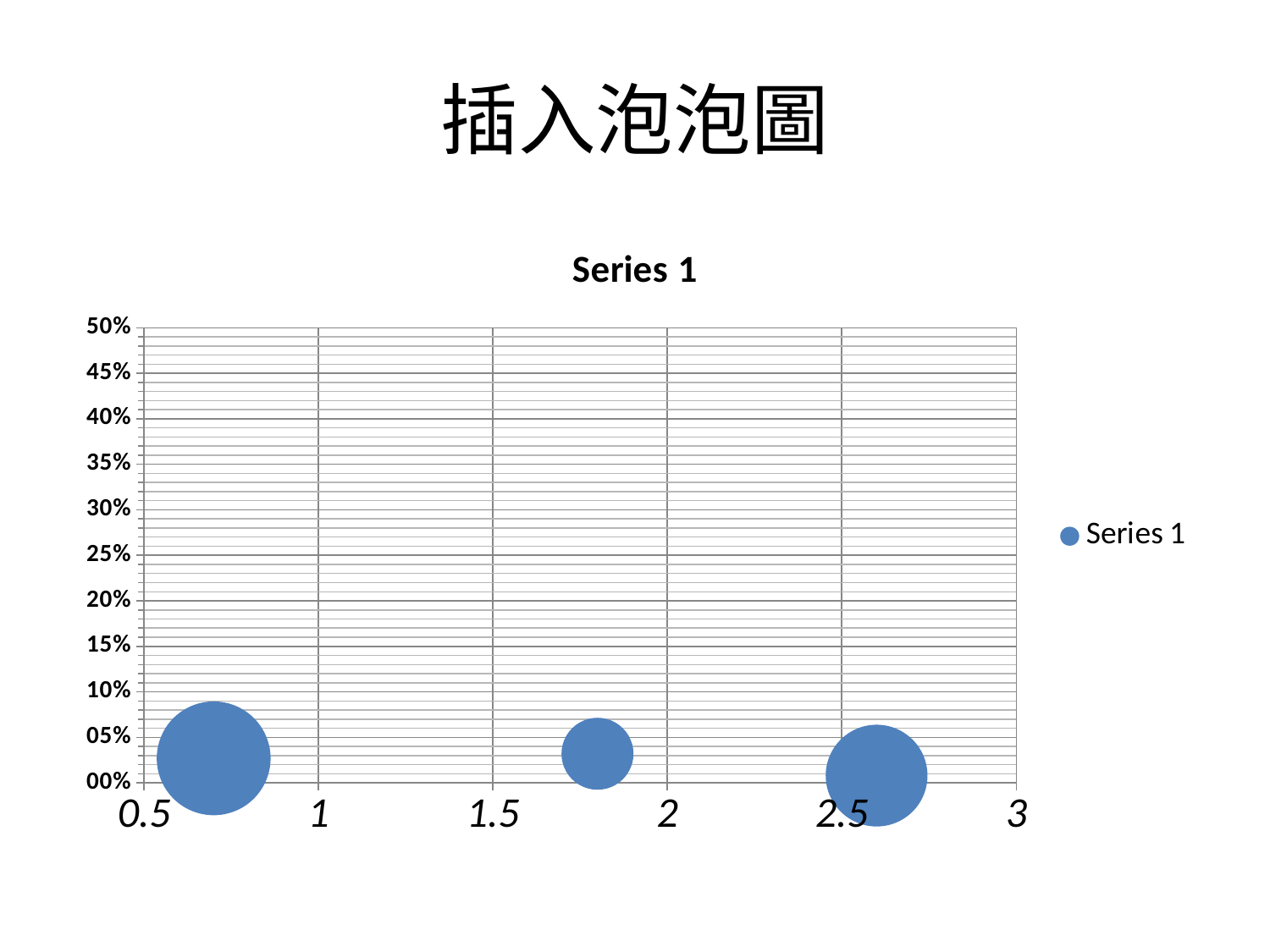

# 插入泡泡圖

### Chart

| Category | Series 1 |
|---|---|